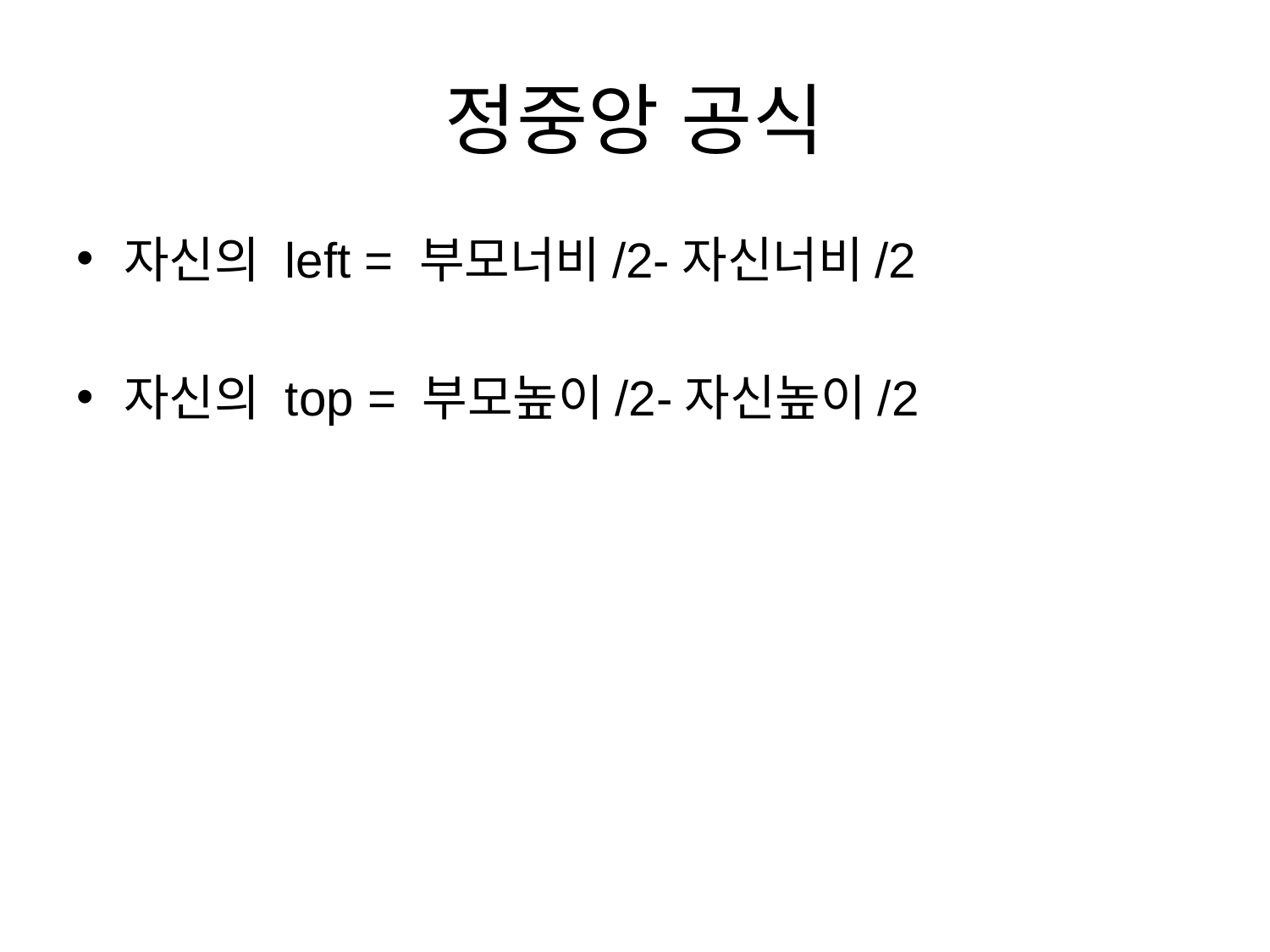

# 정중앙 공식
자신의 left = 부모너비/2-자신너비/2

자신의 top = 부모높이/2-자신높이/2